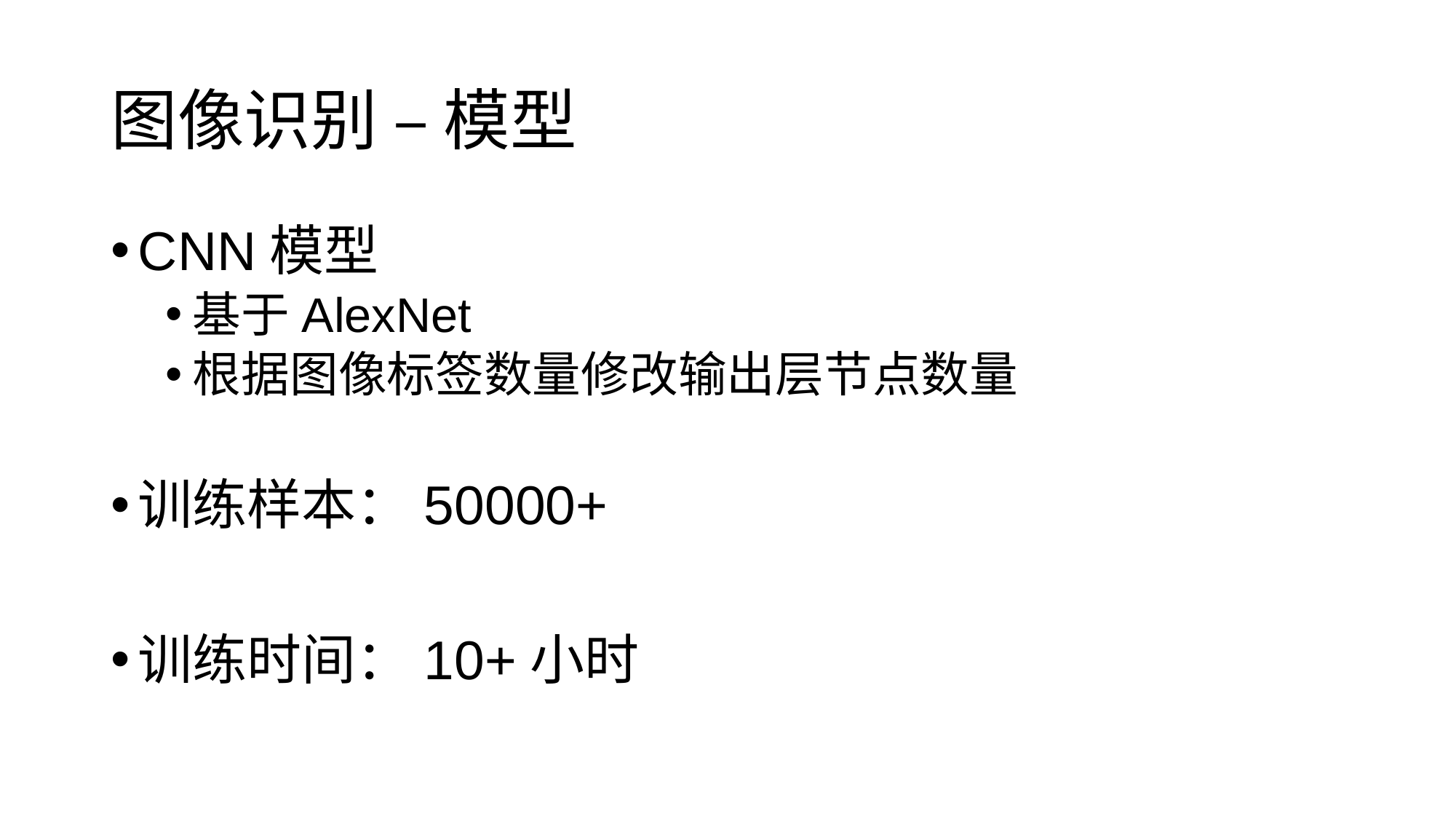

# 图像识别 – 模型
CNN模型
基于AlexNet
根据图像标签数量修改输出层节点数量

训练样本：50000+

训练时间：10+小时